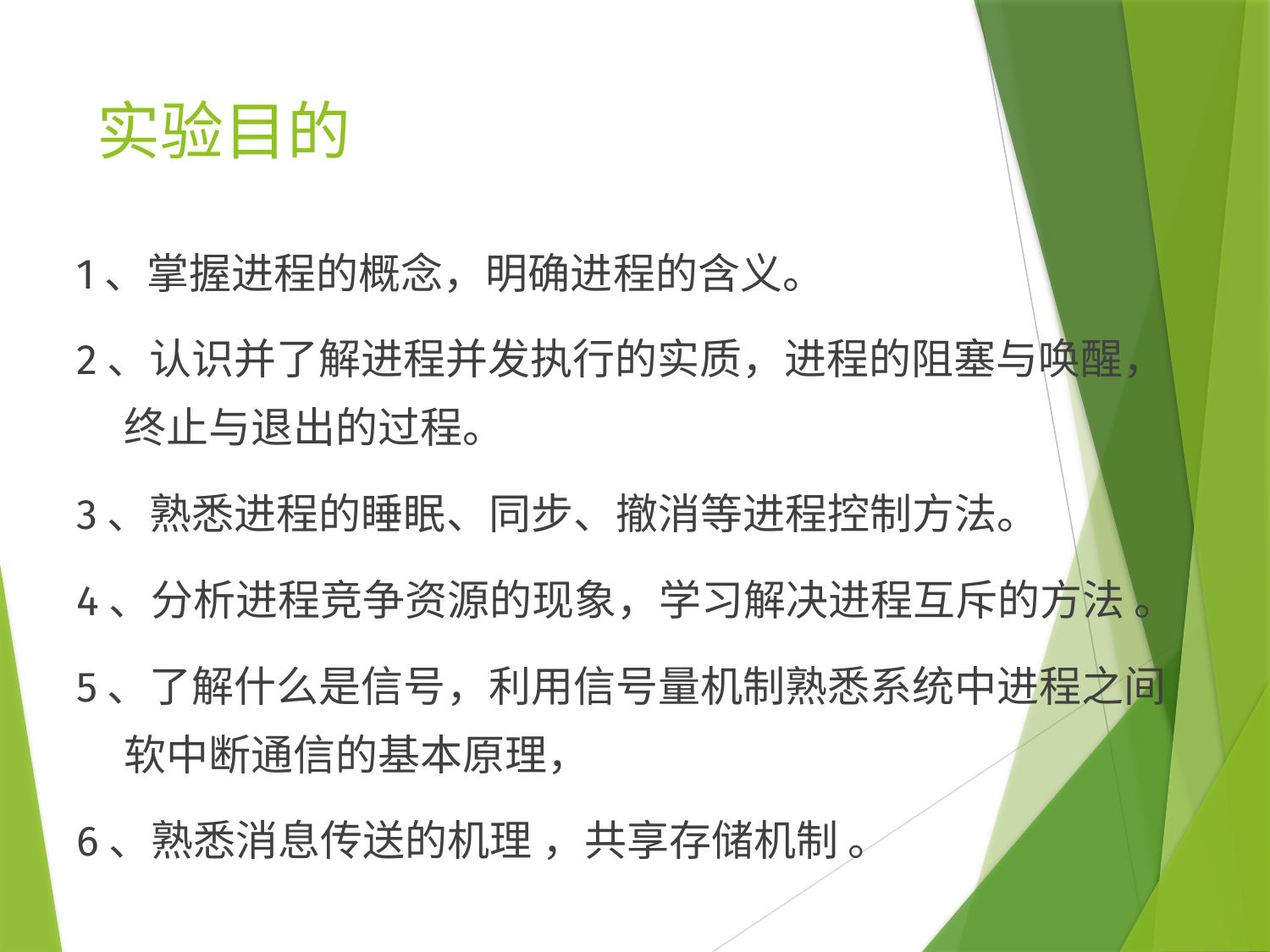

# 实验目的
1、掌握进程的概念，明确进程的含义。
2、认识并了解进程并发执行的实质，进程的阻塞与唤醒，终止与退出的过程。
3、熟悉进程的睡眠、同步、撤消等进程控制方法。
4、分析进程竞争资源的现象，学习解决进程互斥的方法 。
5、了解什么是信号，利用信号量机制熟悉系统中进程之间软中断通信的基本原理，
6、熟悉消息传送的机理 ，共享存储机制 。